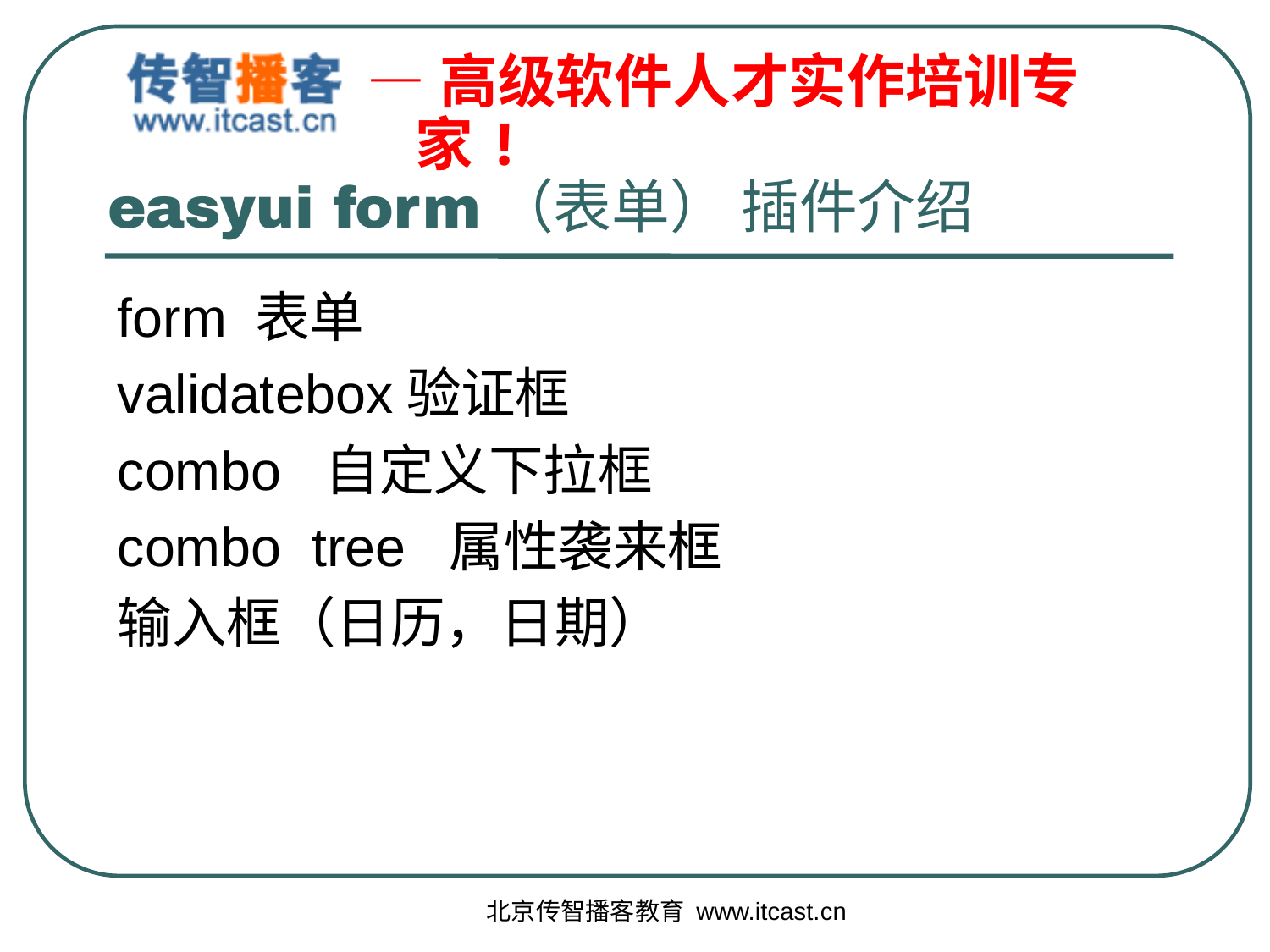

# easyui form（表单） 插件介绍
form 表单
validatebox验证框
combo  自定义下拉框
combo  tree  属性袭来框
输入框（日历，日期）
北京传智播客教育 www.itcast.cn